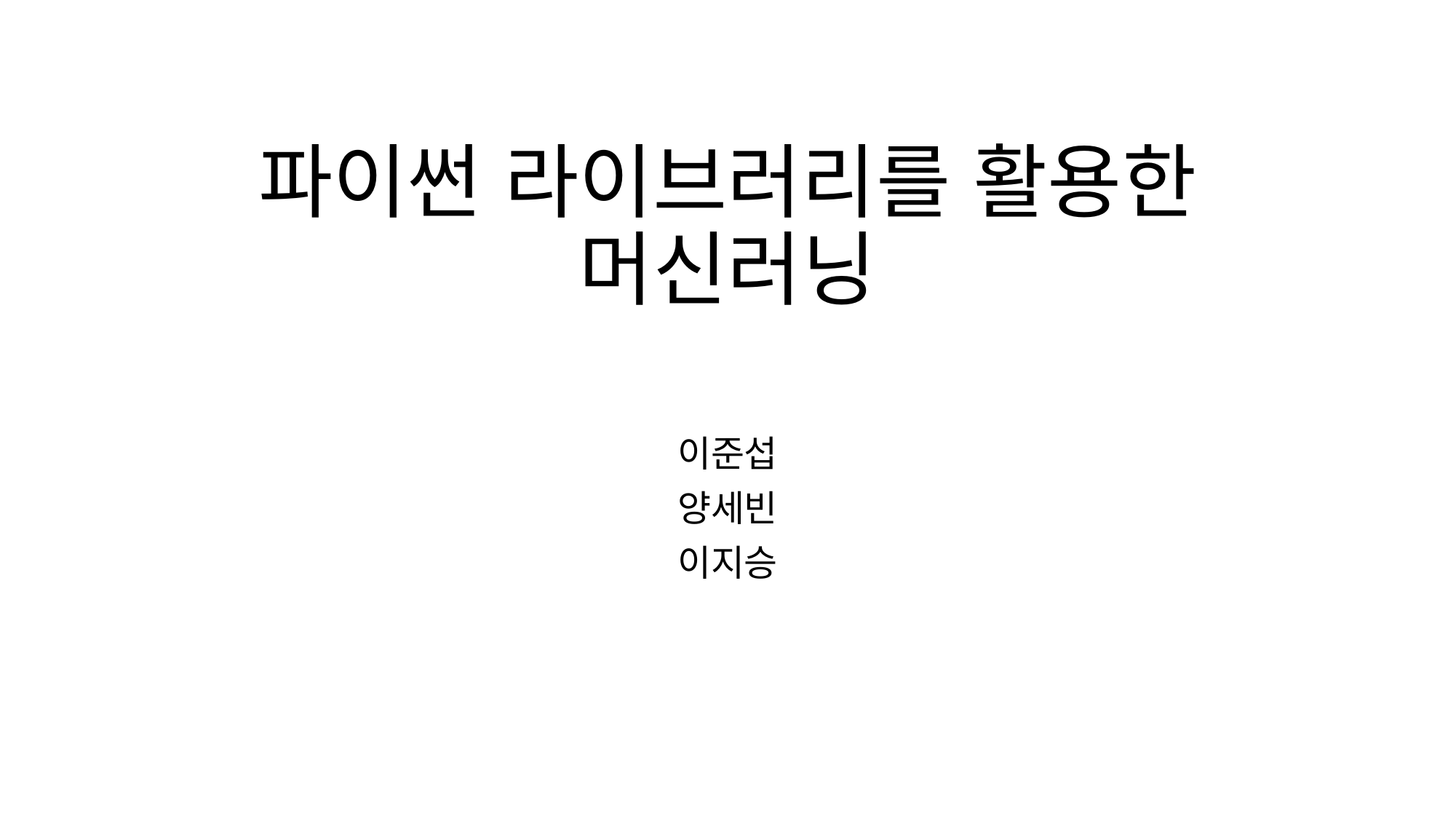

# 파이썬 라이브러리를 활용한 머신러닝
이준섭
양세빈
이지승